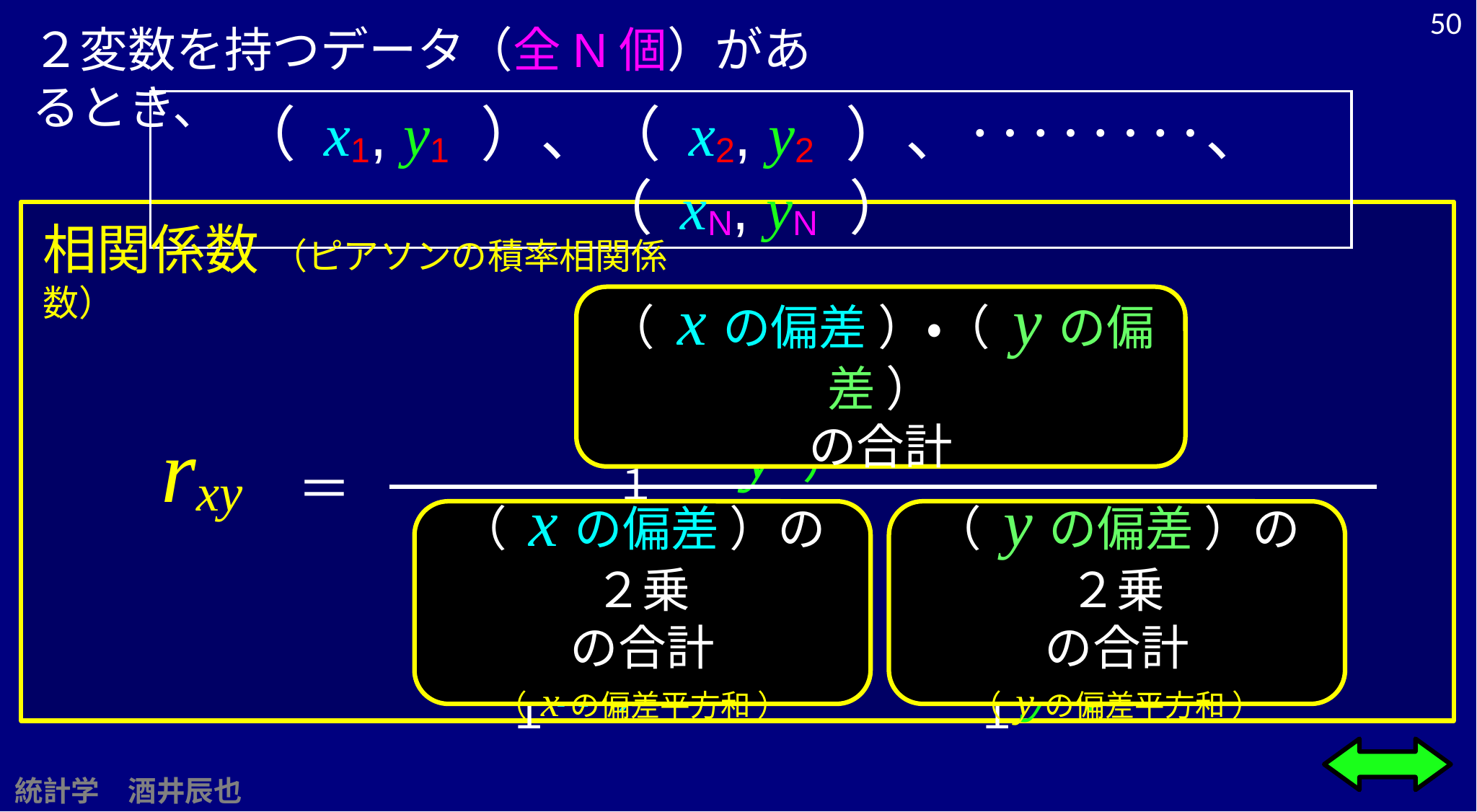

50
２変数を持つデータ（全N個）があるとき、
（ x1, y1 ）、（ x2, y2 ）、‥‥‥‥、（ xN, yN ）

相関係数 （ピアソンの積率相関係数）
（ xの偏差 ）・（ yの偏差 ）
の合計
Ｎ
Σ
i =１
（ xi － x ）・（ yi － y ）
rxy
＝
（ xの偏差 ）の２乗
の合計
（ xの偏差平方和 ）
（ yの偏差 ）の２乗
の合計
（ yの偏差平方和 ）

Ｎ
Σ
i =１
Ｎ
Σ
i =１
（ xi － x ）２
（ yi － y ）２

統計学　酒井辰也